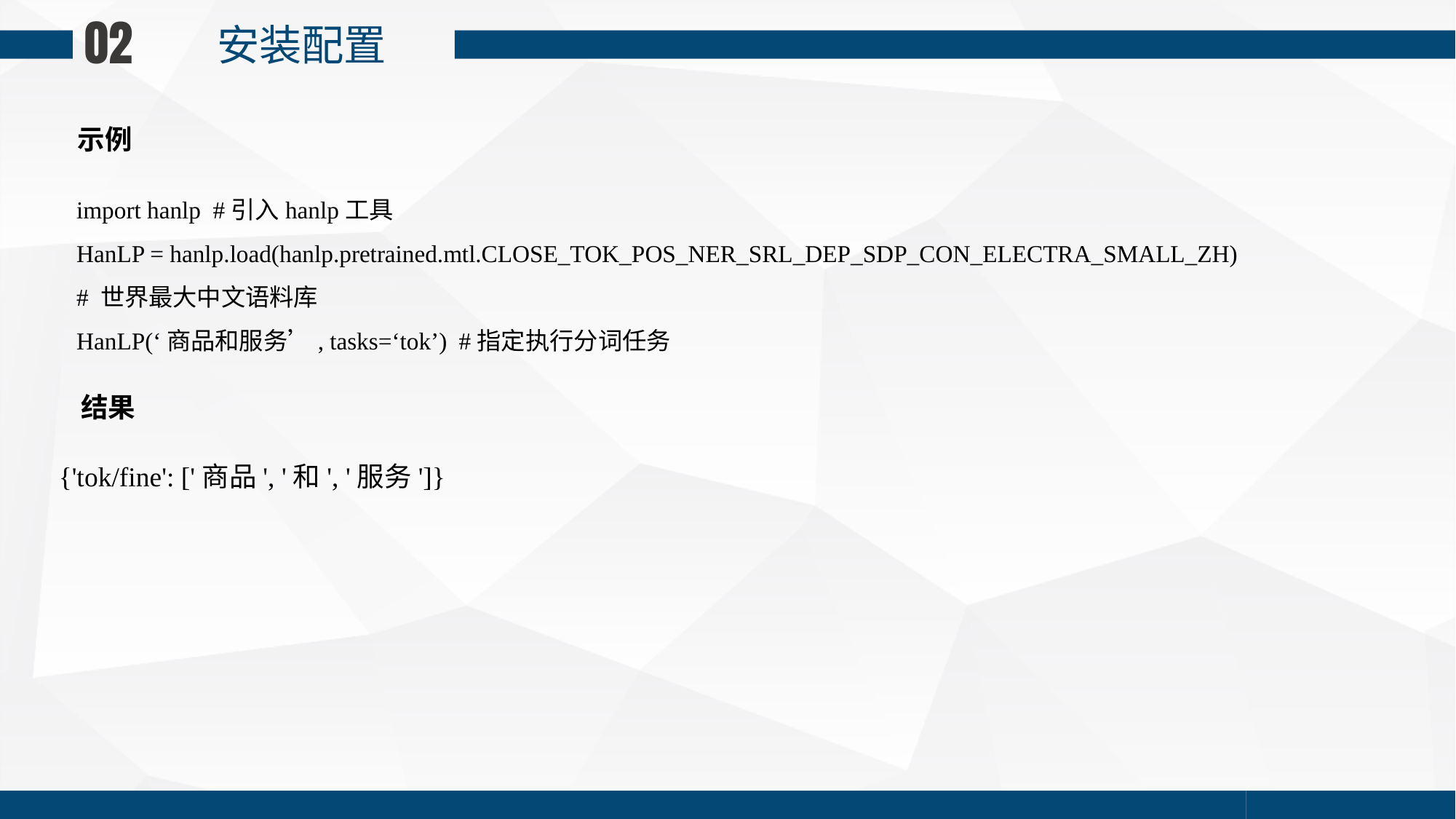

02
 安装配置

示例
import hanlp  #引入hanlp工具
HanLP = hanlp.load(hanlp.pretrained.mtl.CLOSE_TOK_POS_NER_SRL_DEP_SDP_CON_ELECTRA_SMALL_ZH)
# 世界最大中文语料库
HanLP(‘商品和服务’, tasks=‘tok’)  #指定执行分词任务

结果
{'tok/fine': ['商品', '和', '服务']}